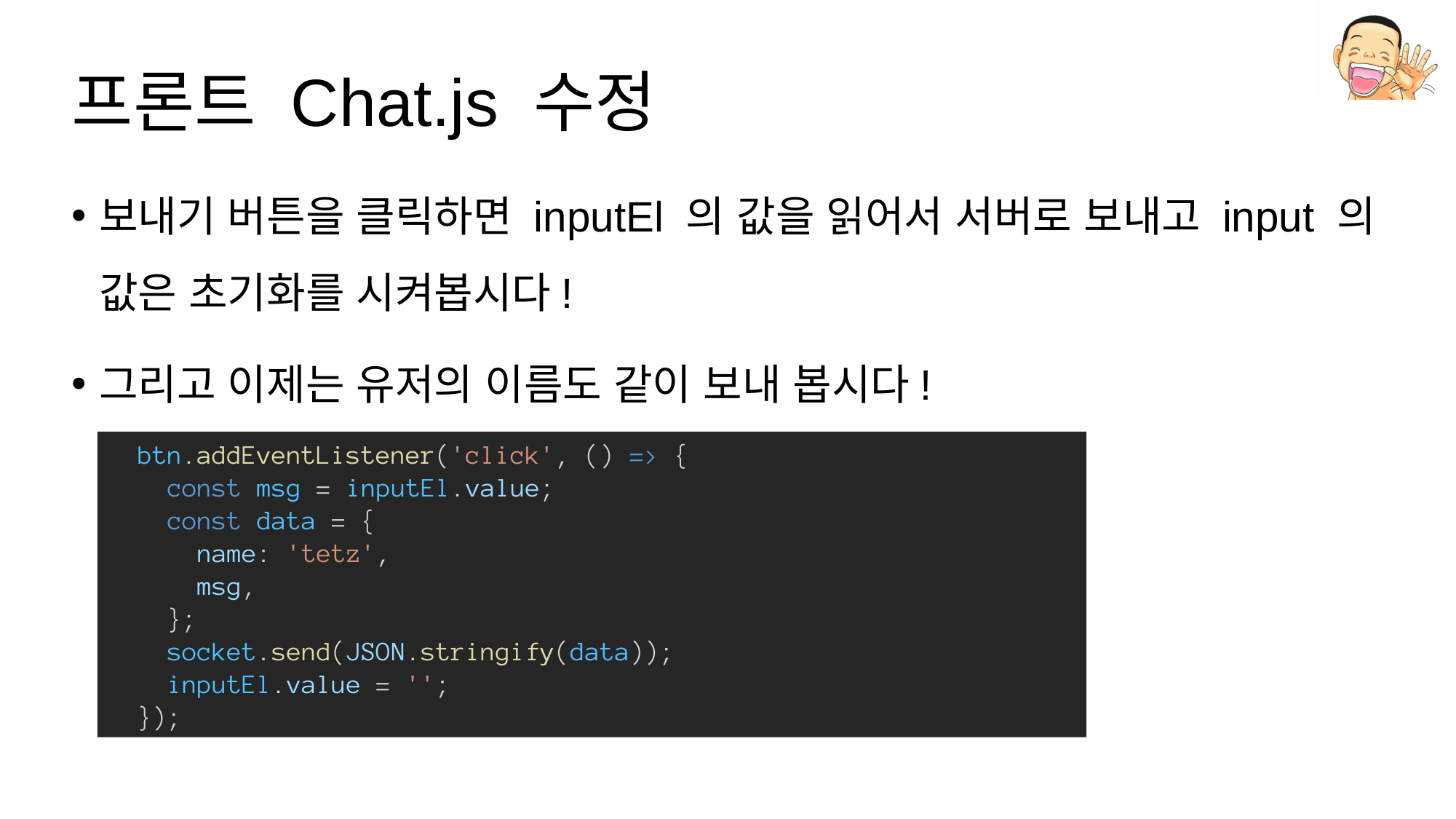

# 프론트 Chat.js 수정
보내기 버튼을 클릭하면 inputEl 의 값을 읽어서 서버로 보내고 input 의 값은 초기화를 시켜봅시다!
그리고 이제는 유저의 이름도 같이 보내 봅시다!

  btn.addEventListener('click', () => {
    const msg = inputEl.value;
    const data = {
      name: 'tetz',
      msg,
    };
    socket.send(JSON.stringify(data));
    inputEl.value = '';
  });